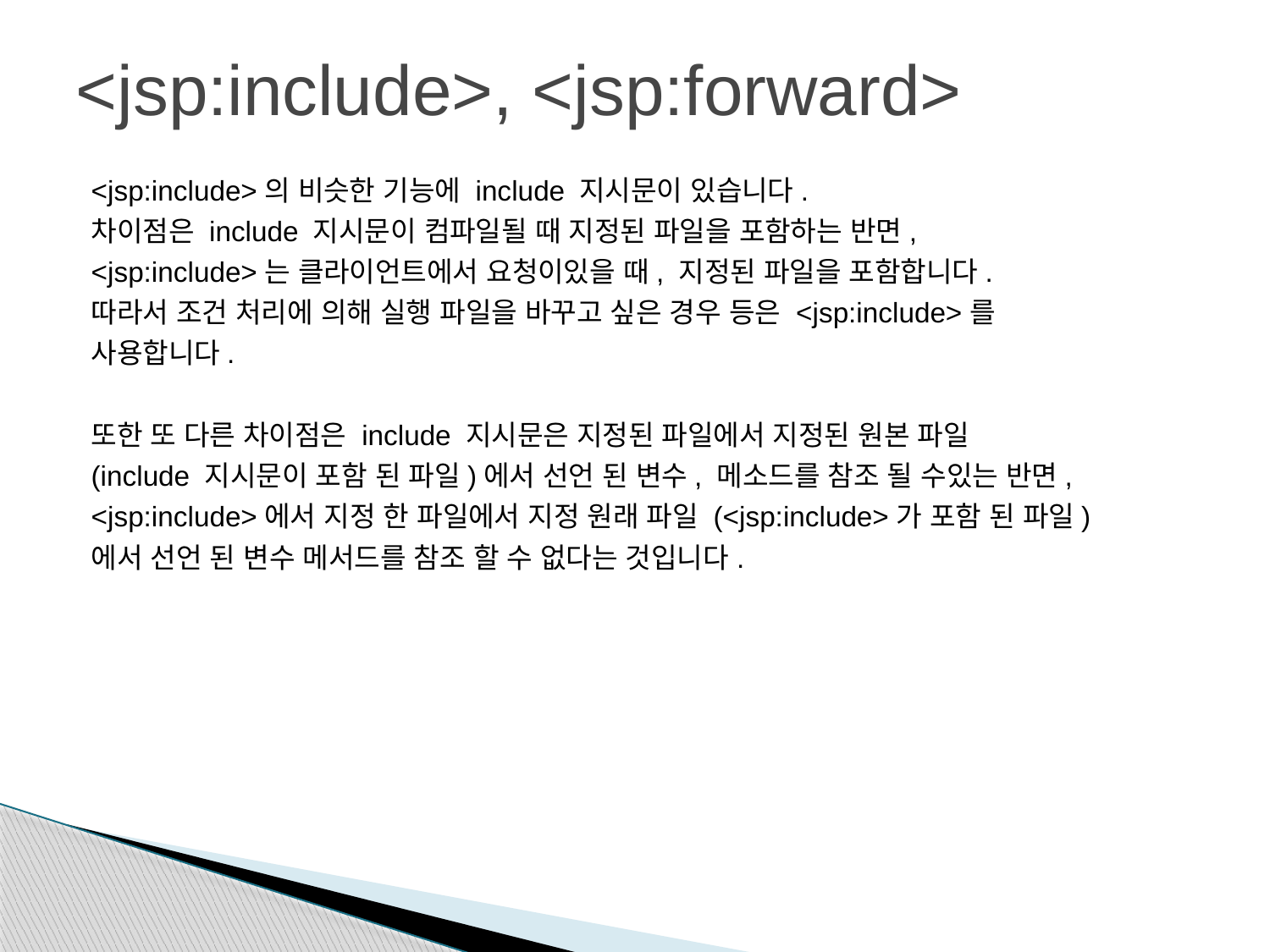

# <jsp:include>, <jsp:forward>
<jsp:include>의 비슷한 기능에 include 지시문이 있습니다.
차이점은 include 지시문이 컴파일될 때 지정된 파일을 포함하는 반면,
<jsp:include>는 클라이언트에서 요청이있을 때, 지정된 파일을 포함합니다.
따라서 조건 처리에 의해 실행 파일을 바꾸고 싶은 경우 등은 <jsp:include>를
사용합니다.

또한 또 다른 차이점은 include 지시문은 지정된 파일에서 지정된 원본 파일
(include 지시문이 포함 된 파일)에서 선언 된 변수, 메소드를 참조 될 수있는 반면,
<jsp:include>에서 지정 한 파일에서 지정 원래 파일 (<jsp:include>가 포함 된 파일)
에서 선언 된 변수 메서드를 참조 할 수 없다는 것입니다.